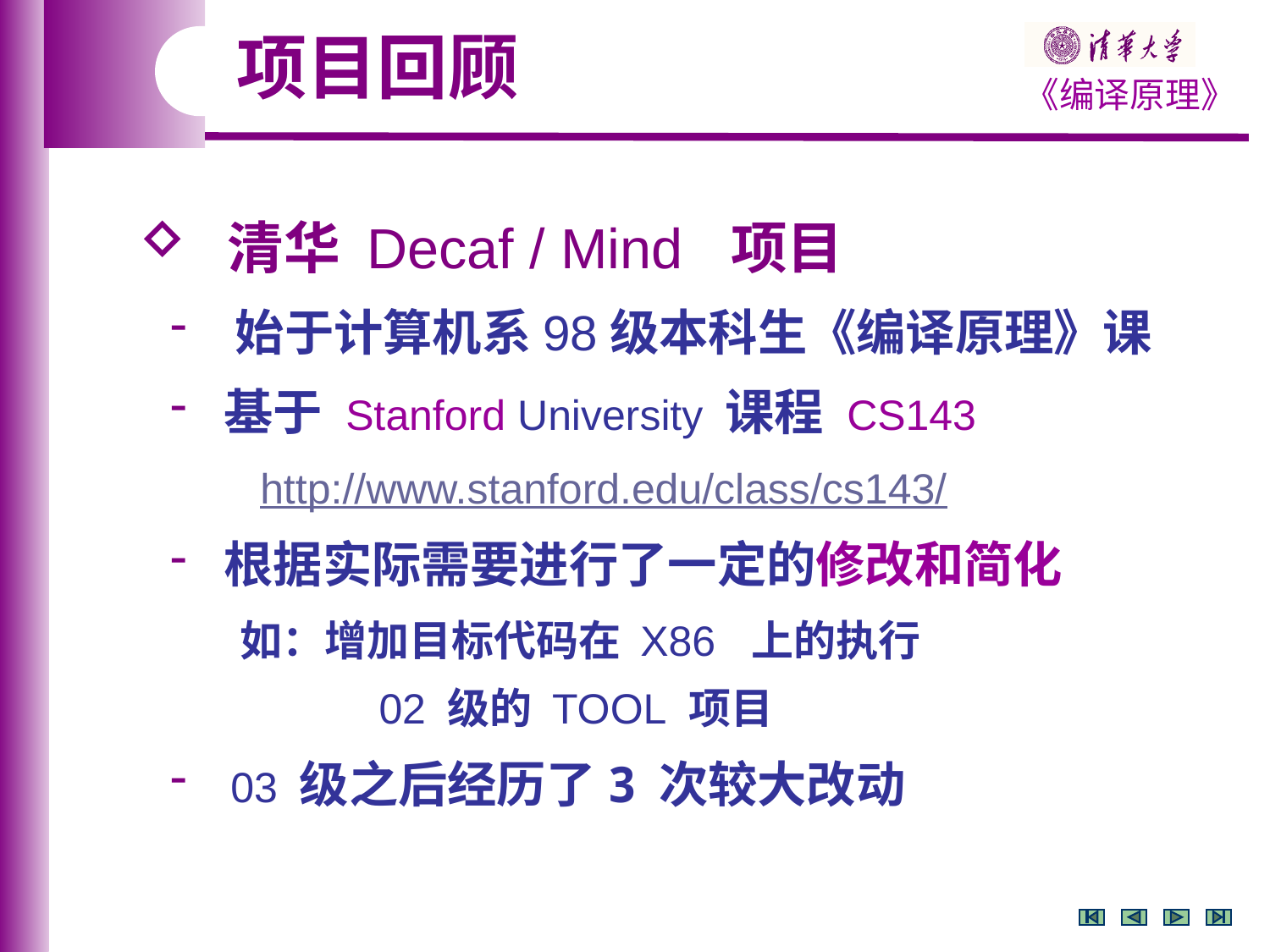

项目回顾
  清华 Decaf / Mind 项目

  始于计算机系98级本科生《编译原理》课

 基于 Stanford University 课程 CS143

     http://www.stanford.edu/class/cs143/

 根据实际需要进行了一定的修改和简化

   如：增加目标代码在 X86 上的执行

       02 级的 TOOL 项目

 03 级之后经历了3 次较大改动